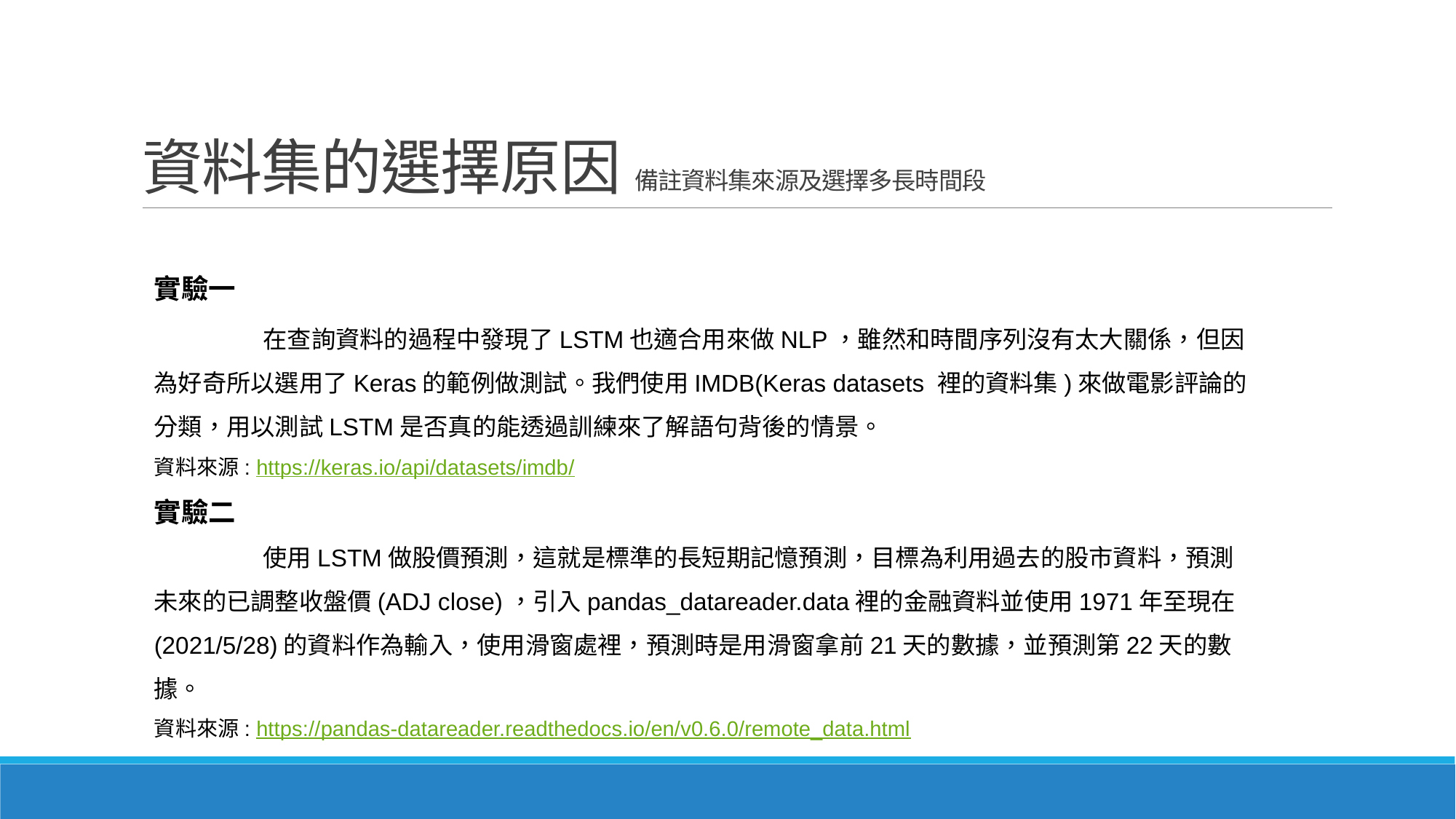

# 資料集的選擇原因 備註資料集來源及選擇多長時間段
實驗一
	在查詢資料的過程中發現了LSTM也適合用來做NLP，雖然和時間序列沒有太大關係，但因為好奇所以選用了Keras的範例做測試。我們使用IMDB(Keras datasets 裡的資料集)來做電影評論的分類，用以測試LSTM是否真的能透過訓練來了解語句背後的情景。
資料來源: https://keras.io/api/datasets/imdb/
實驗二
	使用LSTM做股價預測，這就是標準的長短期記憶預測，目標為利用過去的股市資料，預測未來的已調整收盤價(ADJ close)，引入pandas_datareader.data裡的金融資料並使用1971年至現在(2021/5/28)的資料作為輸入，使用滑窗處裡，預測時是用滑窗拿前21天的數據，並預測第22天的數據。
資料來源: https://pandas-datareader.readthedocs.io/en/v0.6.0/remote_data.html